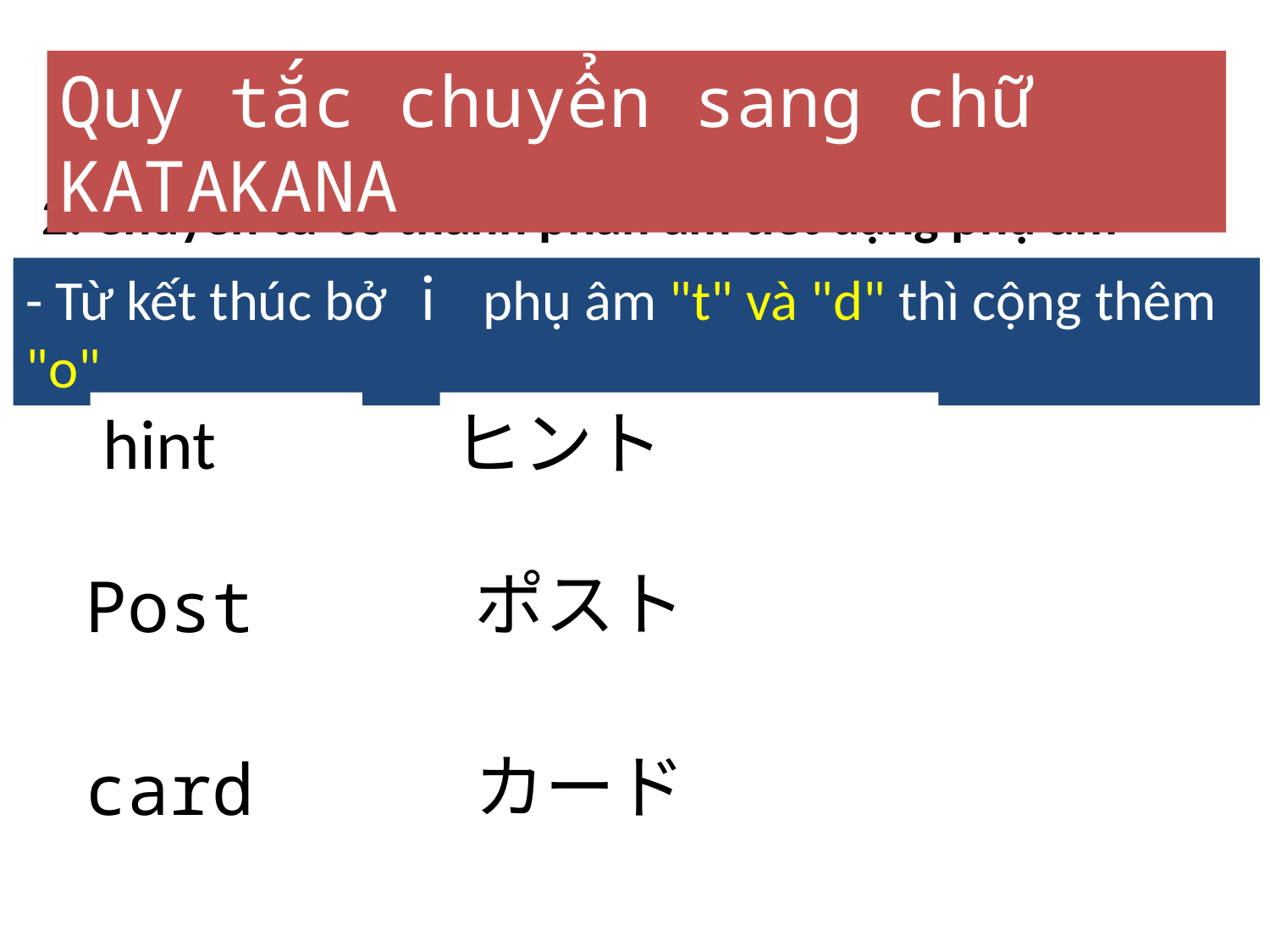

Quy tắc chuyển sang chữ KATAKANA
2. Chuyển từ có thành phần âm tiết dạng phụ âm
- Từ kết thúc bởｉ phụ âm "t" và "d" thì cộng thêm "o"
hint
ヒント
ポスト
Post
カード
card
2